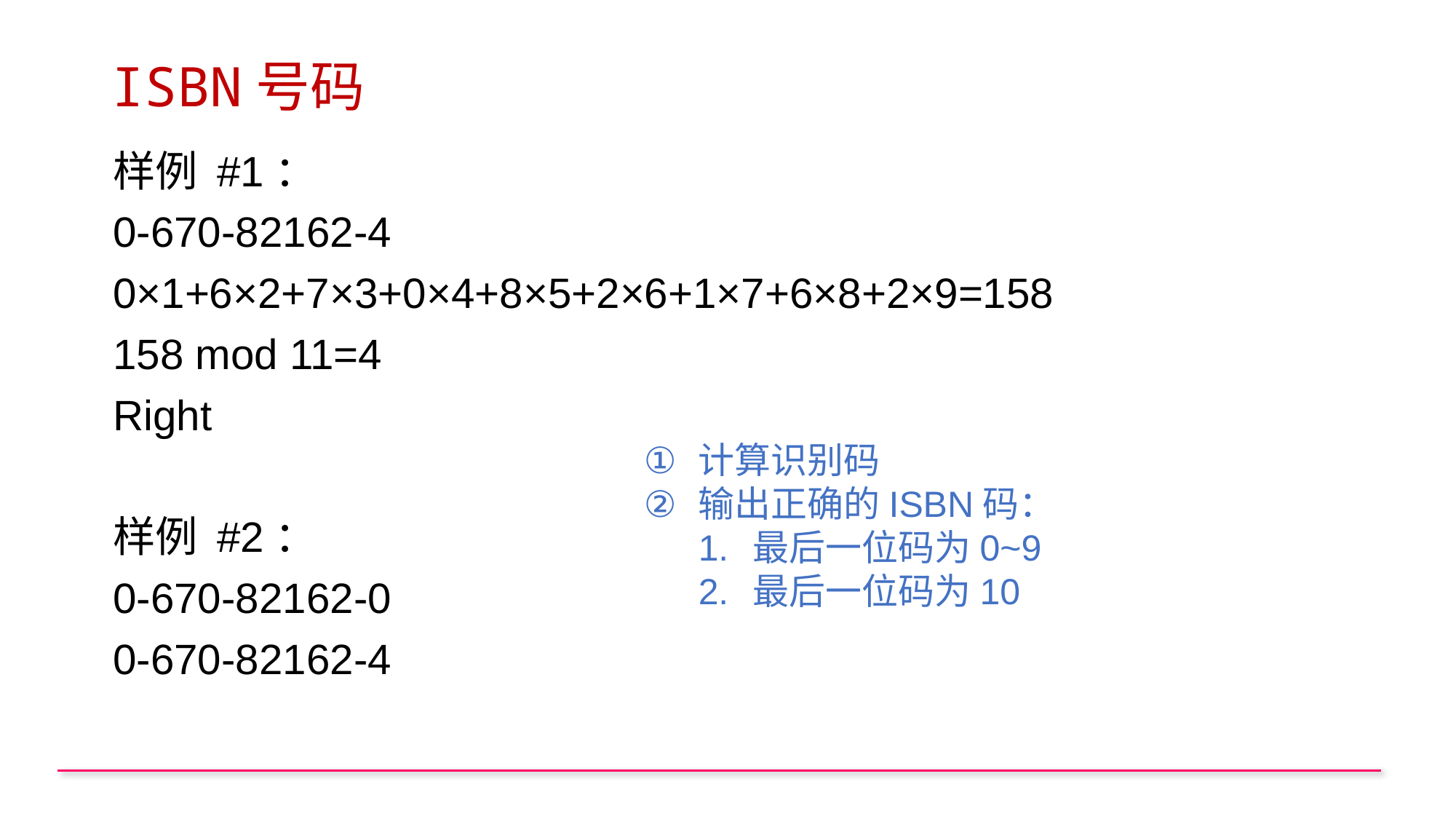

# ISBN号码
样例 #1：
0-670-82162-4
0×1+6×2+7×3+0×4+8×5+2×6+1×7+6×8+2×9=158
158 mod 11=4
Right

样例 #2：
0-670-82162-0
0-670-82162-4
计算识别码
输出正确的ISBN码：
最后一位码为0~9
最后一位码为10